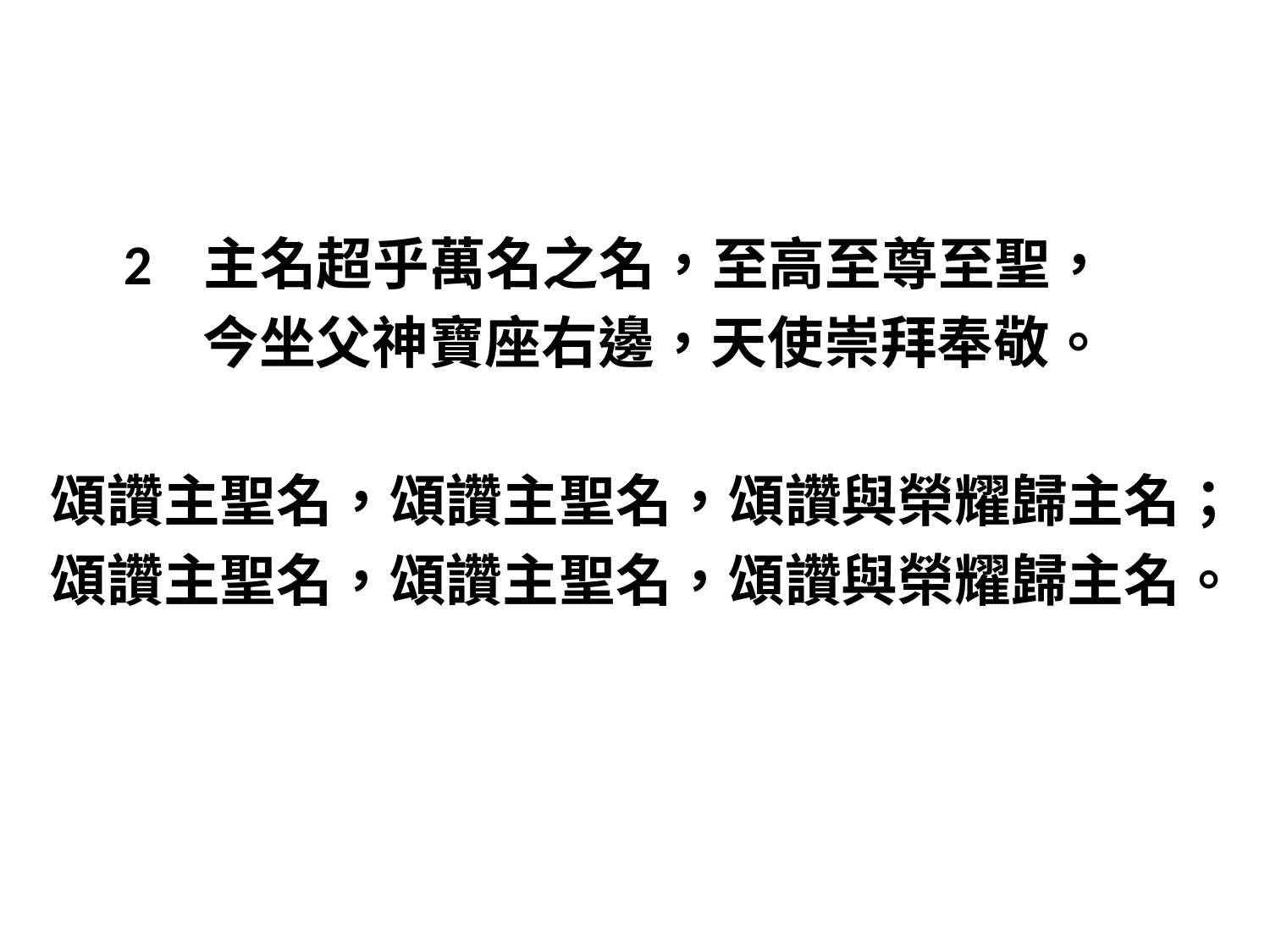

#
2   主名超乎萬名之名，至高至尊至聖，
     今坐父神寶座右邊，天使崇拜奉敬。

頌讚主聖名，頌讚主聖名，頌讚與榮耀歸主名；
頌讚主聖名，頌讚主聖名，頌讚與榮耀歸主名。